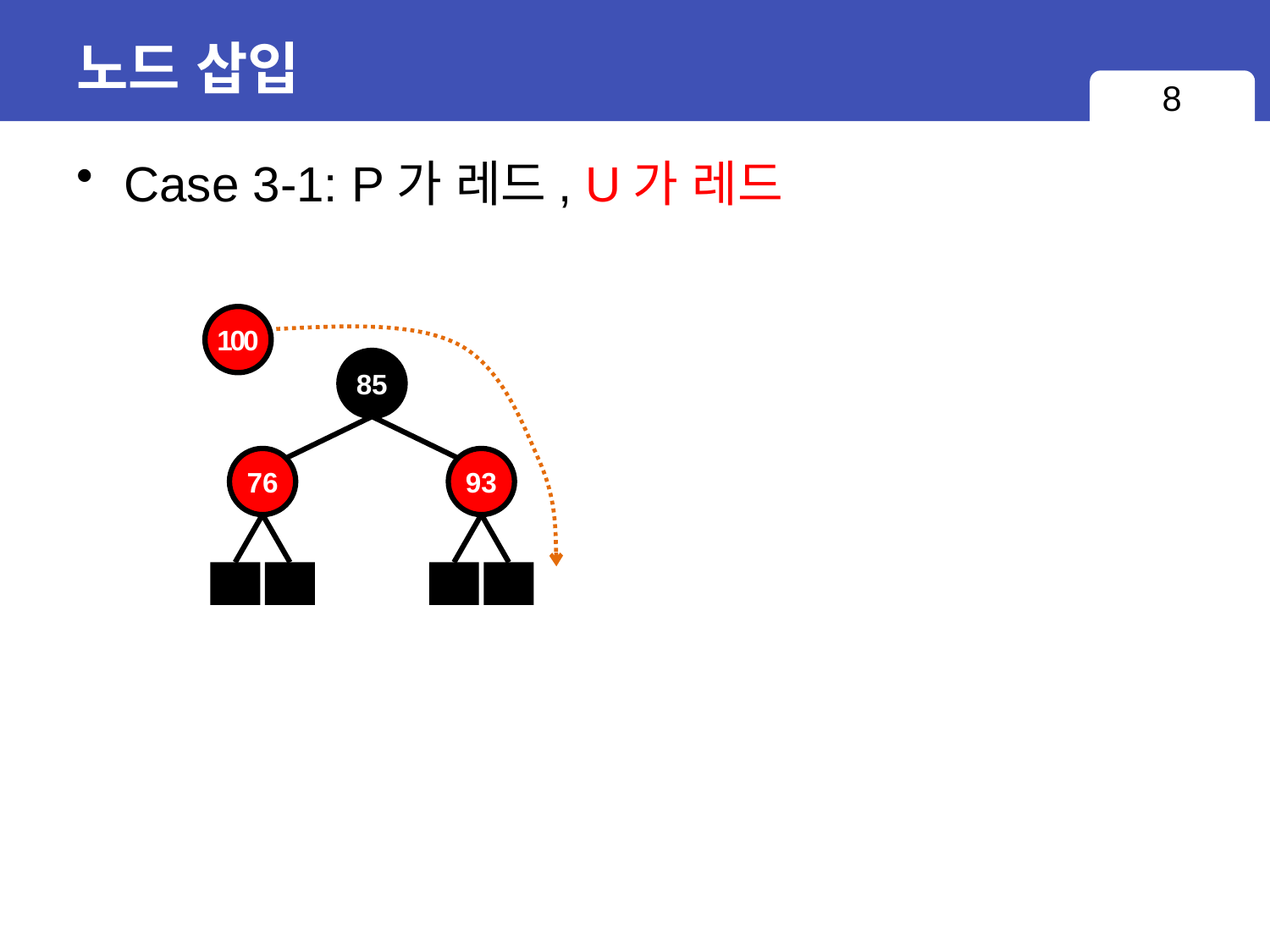

# 노드 삽입
8
Case 3-1: P가 레드, U가 레드
100

85
76
93